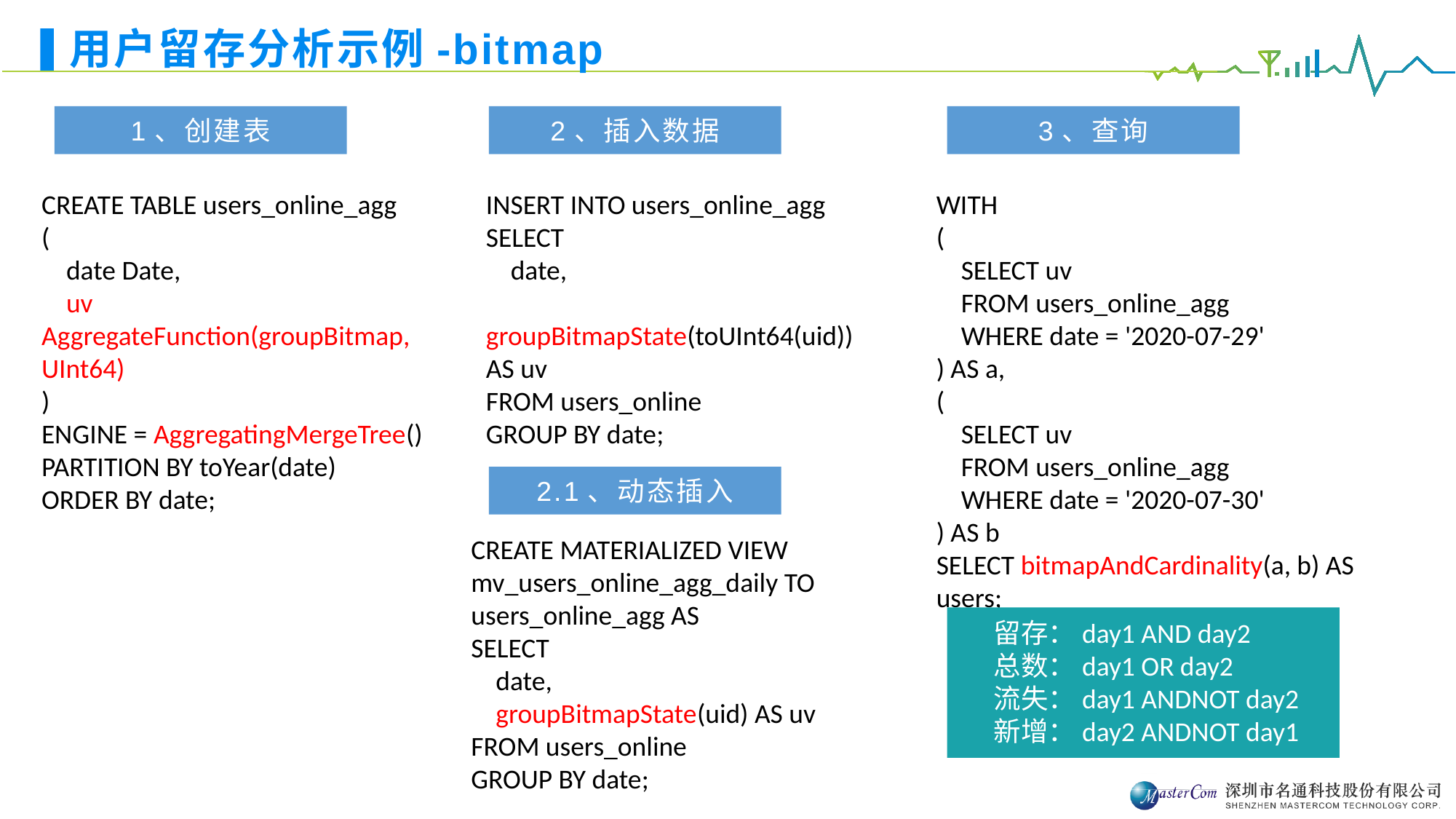

# 用户留存分析示例-bitmap
1、创建表
2、插入数据
3、查询
CREATE TABLE users_online_agg
(
    date Date,
    uv AggregateFunction(groupBitmap, UInt64)
)
ENGINE = AggregatingMergeTree()
PARTITION BY toYear(date)
ORDER BY date;
INSERT INTO users_online_agg
SELECT
    date,
    groupBitmapState(toUInt64(uid)) AS uv
FROM users_online
GROUP BY date;
WITH
(
    SELECT uv
    FROM users_online_agg
    WHERE date = '2020-07-29'
) AS a,
(
    SELECT uv
    FROM users_online_agg
    WHERE date = '2020-07-30'
) AS b
SELECT bitmapAndCardinality(a, b) AS users;
2.1、动态插入
CREATE MATERIALIZED VIEW mv_users_online_agg_daily TO users_online_agg AS
SELECT
    date,
    groupBitmapState(uid) AS uv
FROM users_online
GROUP BY date;

留存：day1 AND day2
总数：day1 OR day2
流失：day1 ANDNOT day2
新增：day2 ANDNOT day1